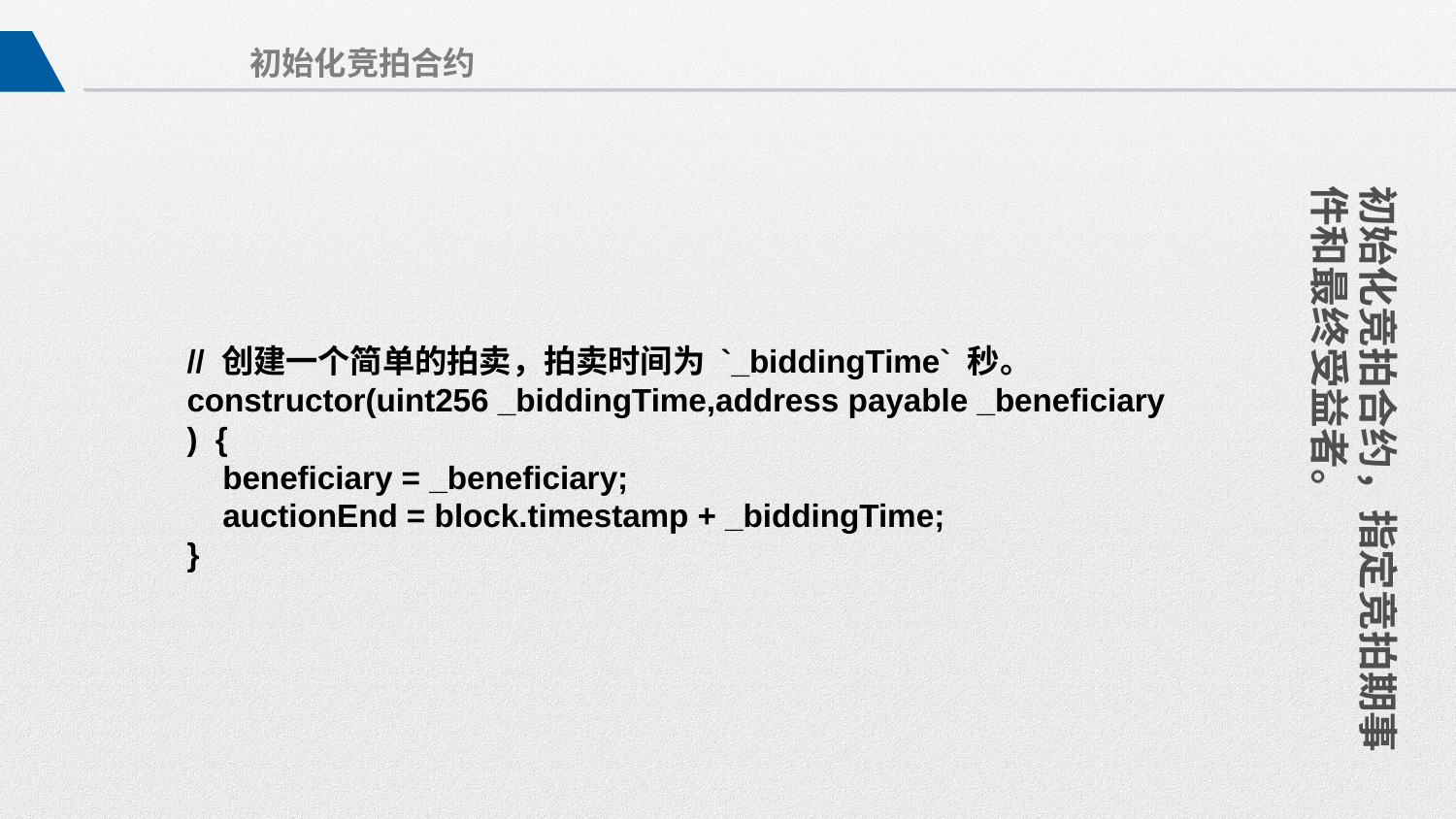

初始化竞拍合约
初始化竞拍合约，指定竞拍期事件和最终受益者。

    // 创建一个简单的拍卖，拍卖时间为 `_biddingTime` 秒。
    constructor(uint256 _biddingTime,address payable _beneficiary
    )  {
        beneficiary = _beneficiary;
        auctionEnd = block.timestamp + _biddingTime;
    }